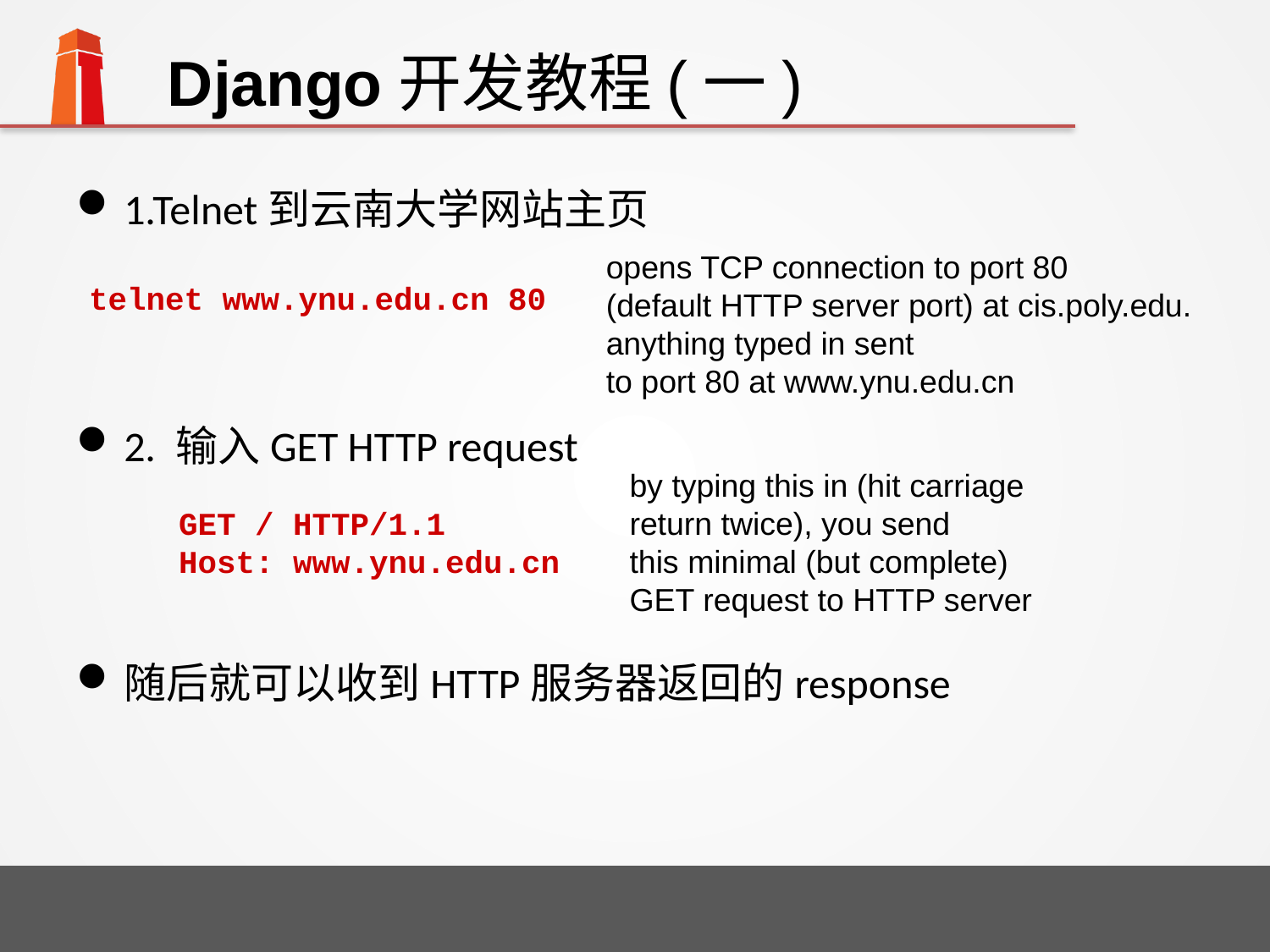

# Django开发教程(一)
1.Telnet到云南大学网站主页

2. 输入GET HTTP request

随后就可以收到HTTP服务器返回的response
opens TCP connection to port 80
(default HTTP server port) at cis.poly.edu.
anything typed in sent
to port 80 at www.ynu.edu.cn
telnet www.ynu.edu.cn 80
by typing this in (hit carriage
return twice), you send
this minimal (but complete)
GET request to HTTP server
GET / HTTP/1.1
Host: www.ynu.edu.cn